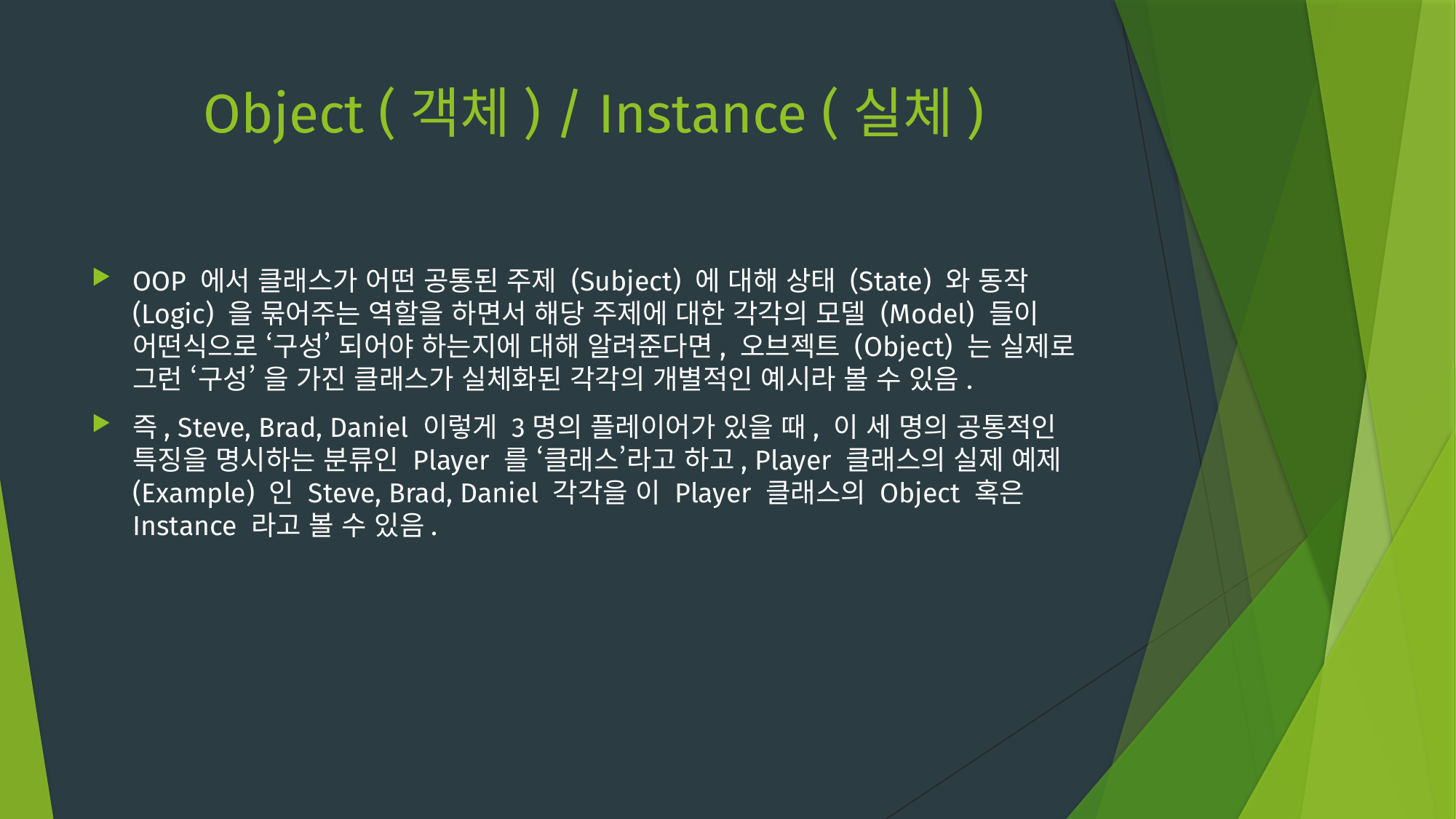

# Object (객체) / Instance (실체)
OOP 에서 클래스가 어떤 공통된 주제 (Subject) 에 대해 상태 (State) 와 동작 (Logic) 을 묶어주는 역할을 하면서 해당 주제에 대한 각각의 모델 (Model) 들이 어떤식으로 ‘구성’ 되어야 하는지에 대해 알려준다면, 오브젝트 (Object) 는 실제로 그런 ‘구성’ 을 가진 클래스가 실체화된 각각의 개별적인 예시라 볼 수 있음.
즉, Steve, Brad, Daniel 이렇게 3명의 플레이어가 있을 때, 이 세 명의 공통적인 특징을 명시하는 분류인 Player 를 ‘클래스’라고 하고, Player 클래스의 실제 예제 (Example) 인 Steve, Brad, Daniel 각각을 이 Player 클래스의 Object 혹은 Instance 라고 볼 수 있음.